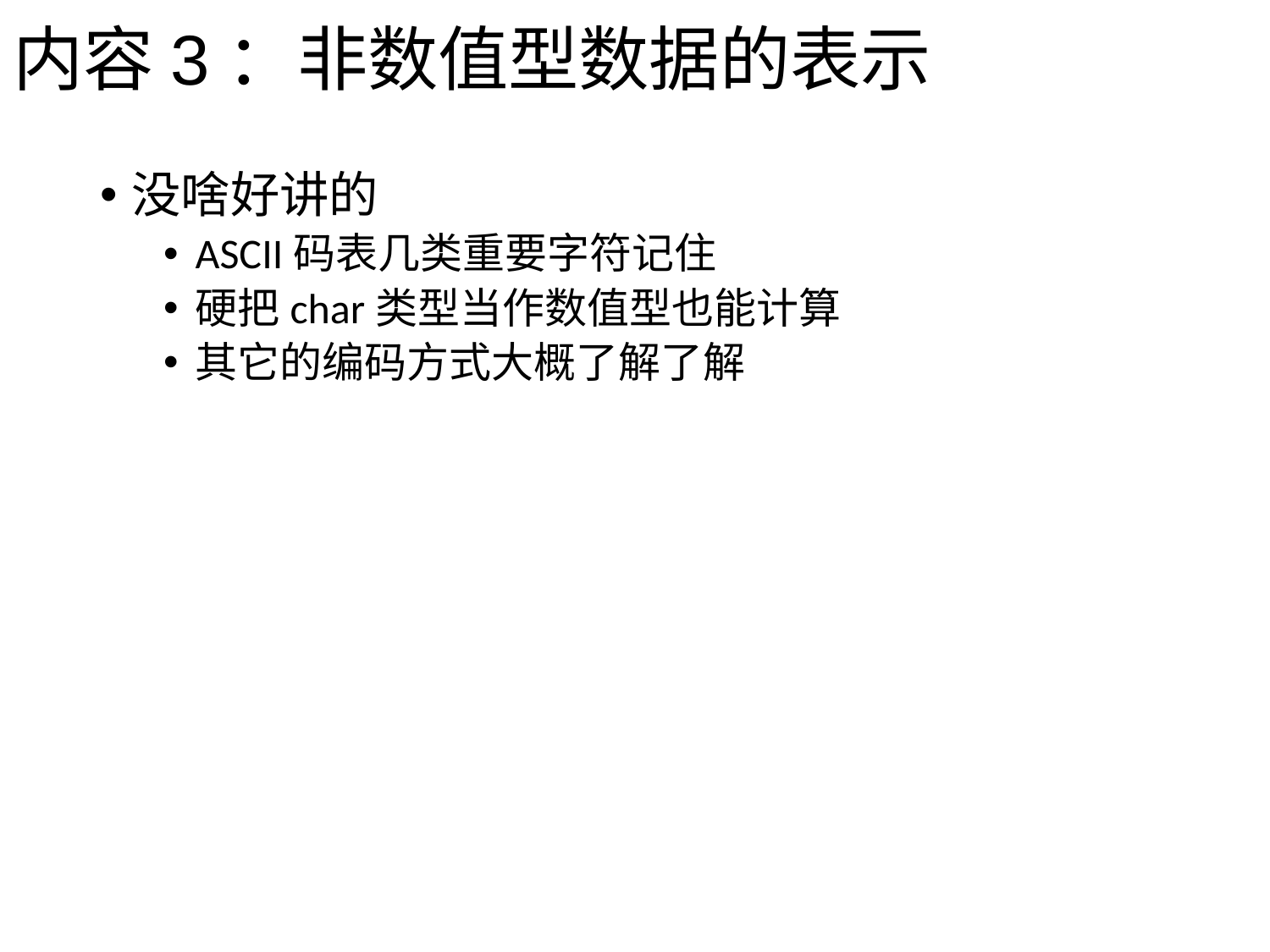

# 内容3：非数值型数据的表示
没啥好讲的
ASCII码表几类重要字符记住
硬把char类型当作数值型也能计算
其它的编码方式大概了解了解